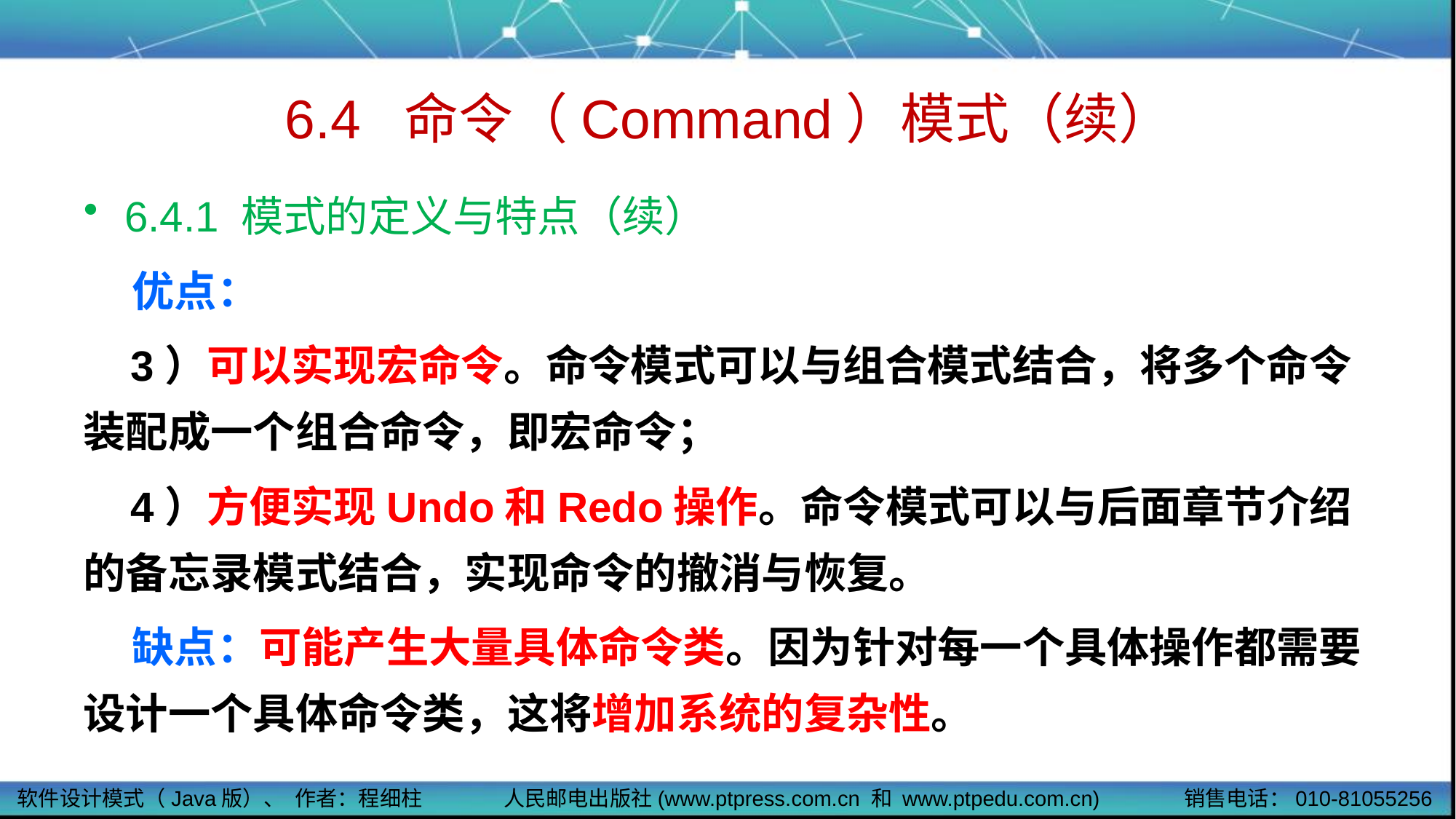

# 6.4  命令（Command）模式（续）
6.4.1 模式的定义与特点（续）
    优点：
    3）可以实现宏命令。命令模式可以与组合模式结合，将多个命令装配成一个组合命令，即宏命令；
    4）方便实现Undo和Redo操作。命令模式可以与后面章节介绍的备忘录模式结合，实现命令的撤消与恢复。
    缺点：可能产生大量具体命令类。因为针对每一个具体操作都需要设计一个具体命令类，这将增加系统的复杂性。
软件设计模式（Java版）、  作者：程细柱
人民邮电出版社(www.ptpress.com.cn 和 www.ptpedu.com.cn)
销售电话：010-81055256